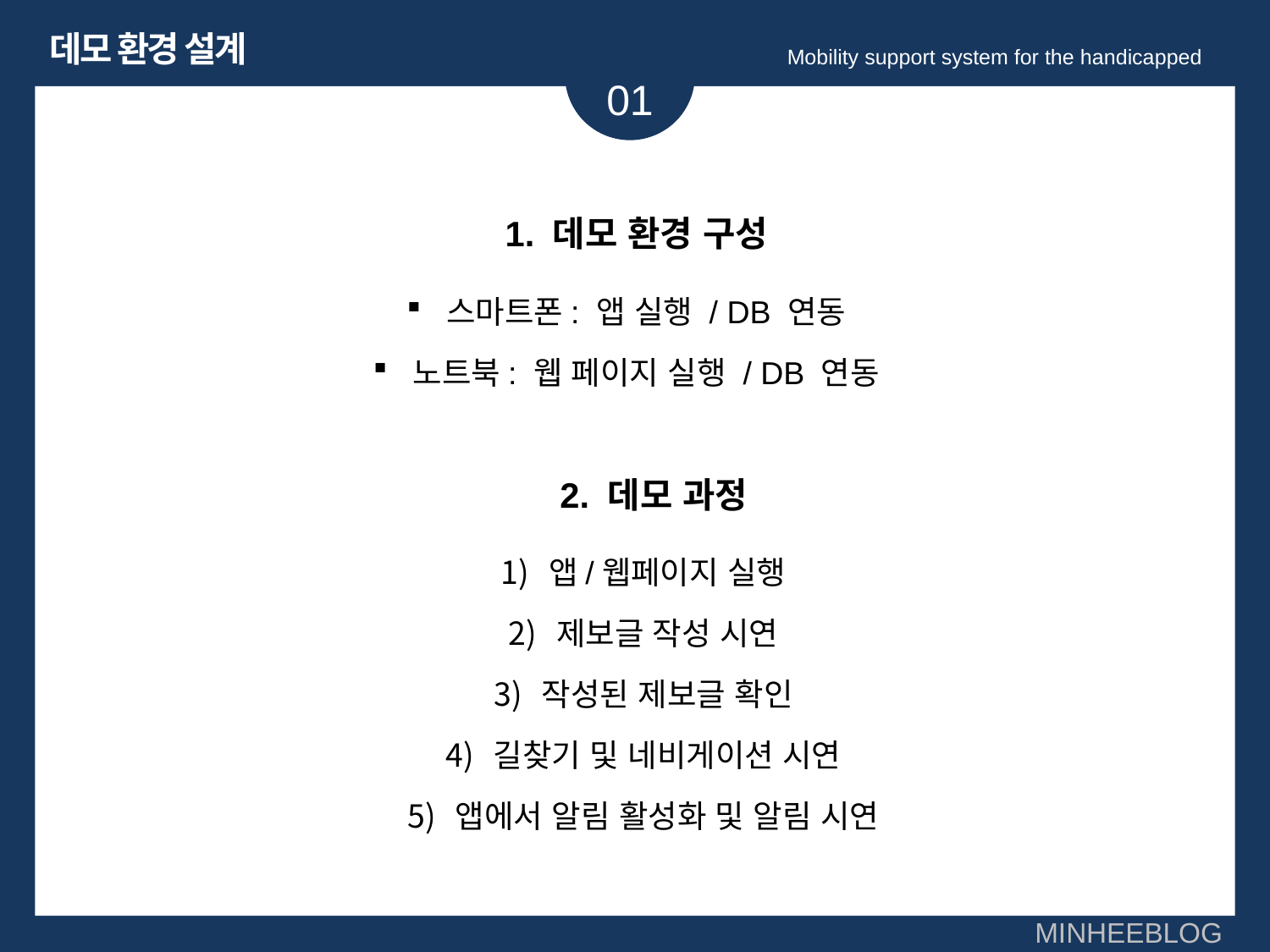

데모 환경 설계
Mobility support system for the handicapped
01

1. 데모 환경 구성
스마트폰: 앱 실행 / DB 연동
노트북: 웹 페이지 실행 / DB 연동
2. 데모 과정
앱/웹페이지 실행
제보글 작성 시연
작성된 제보글 확인
길찾기 및 네비게이션 시연
앱에서 알림 활성화 및 알림 시연

우클릭 그림바꾸기로
그림바꿔주세요
MINHEEBLOG